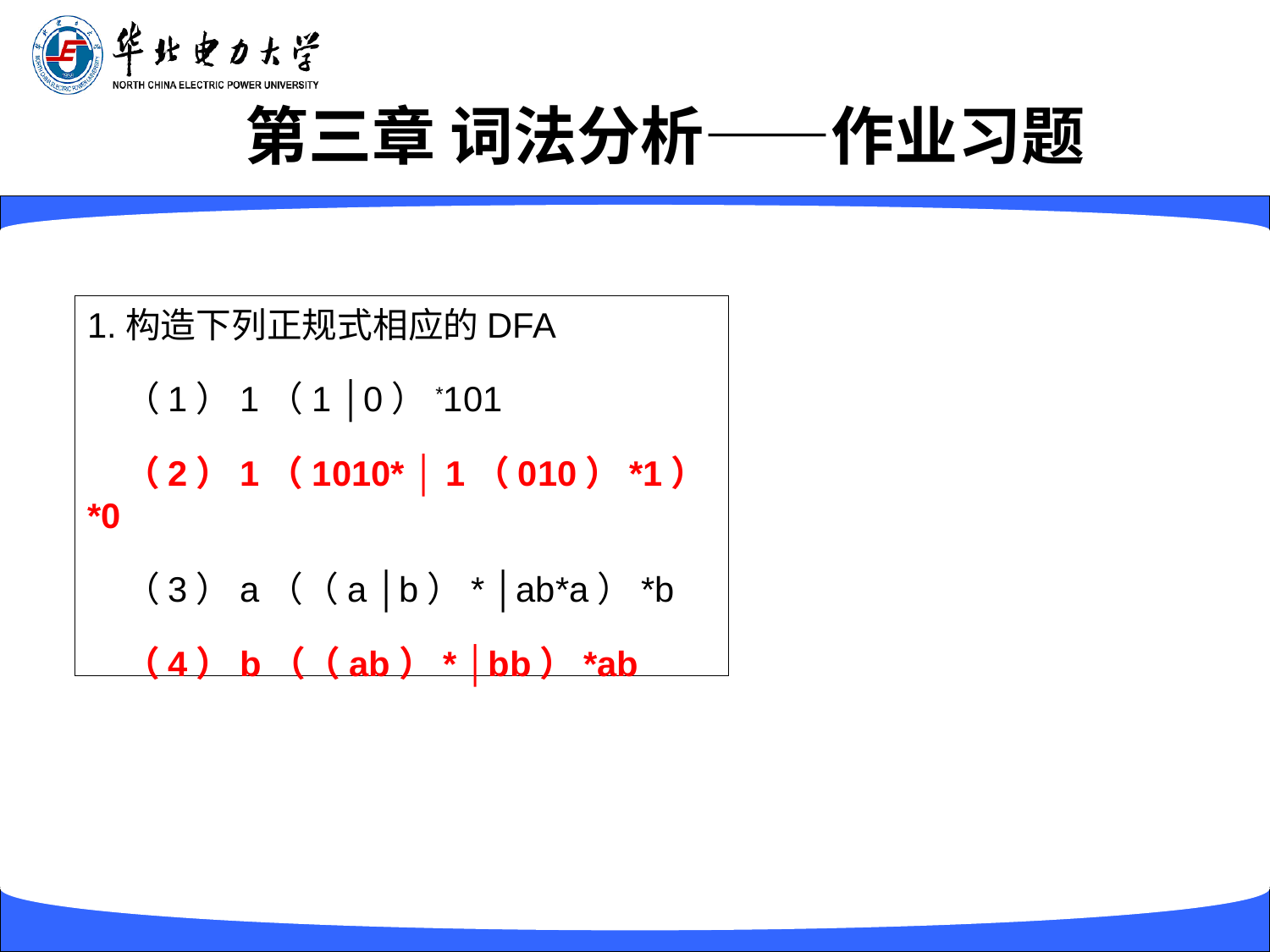

# 第三章 词法分析——作业习题
1.构造下列正规式相应的DFA
（1）1（1 │0）*101
（2）1（1010* │ 1（010）*1）*0
（3）a（（a │b）* │ab*a）*b
（4）b（（ab）* │bb）*ab